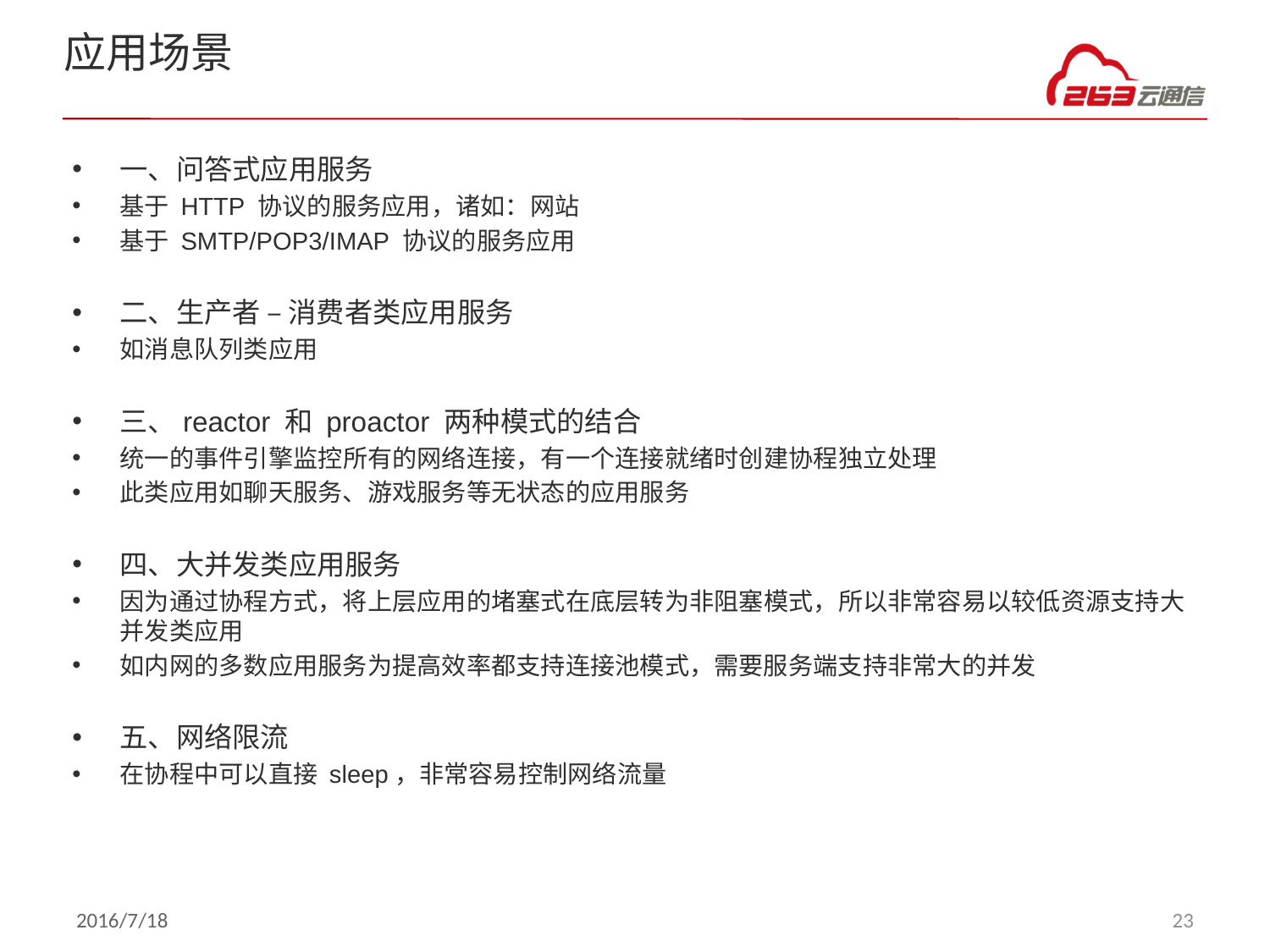

# 应用场景
一、问答式应用服务
基于 HTTP 协议的服务应用，诸如：网站
基于 SMTP/POP3/IMAP 协议的服务应用

二、生产者 – 消费者类应用服务
如消息队列类应用

三、reactor 和 proactor 两种模式的结合
统一的事件引擎监控所有的网络连接，有一个连接就绪时创建协程独立处理
此类应用如聊天服务、游戏服务等无状态的应用服务

四、大并发类应用服务
因为通过协程方式，将上层应用的堵塞式在底层转为非阻塞模式，所以非常容易以较低资源支持大并发类应用
如内网的多数应用服务为提高效率都支持连接池模式，需要服务端支持非常大的并发

五、网络限流
在协程中可以直接 sleep，非常容易控制网络流量